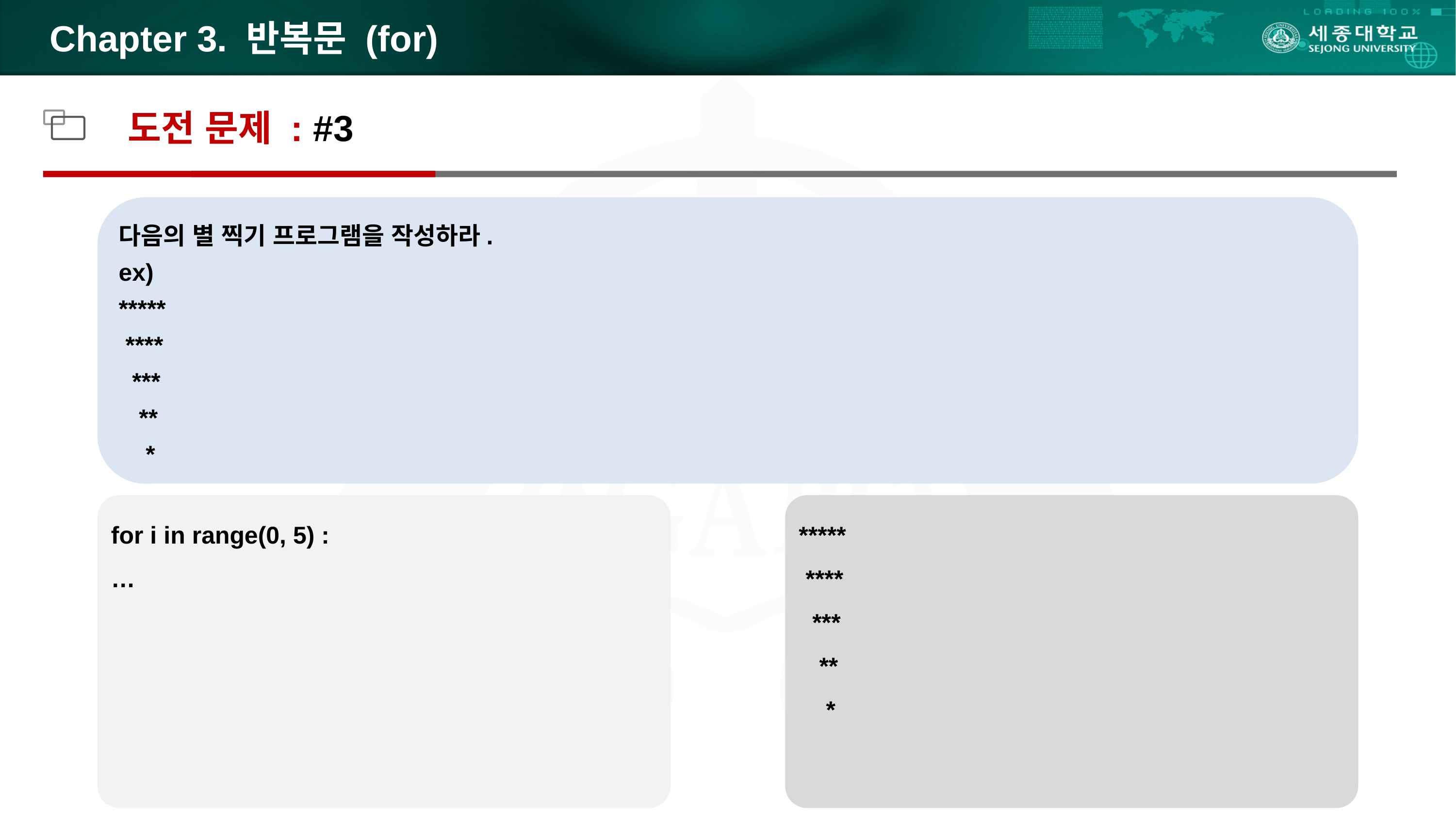

# Chapter 3. 반복문 (for)
도전 문제 : #3
다음의 별 찍기 프로그램을 작성하라.
ex)
*****
 ****
  ***
   **
    *
for i in range(0, 5) :
…
*****
 ****
  ***
   **
    *